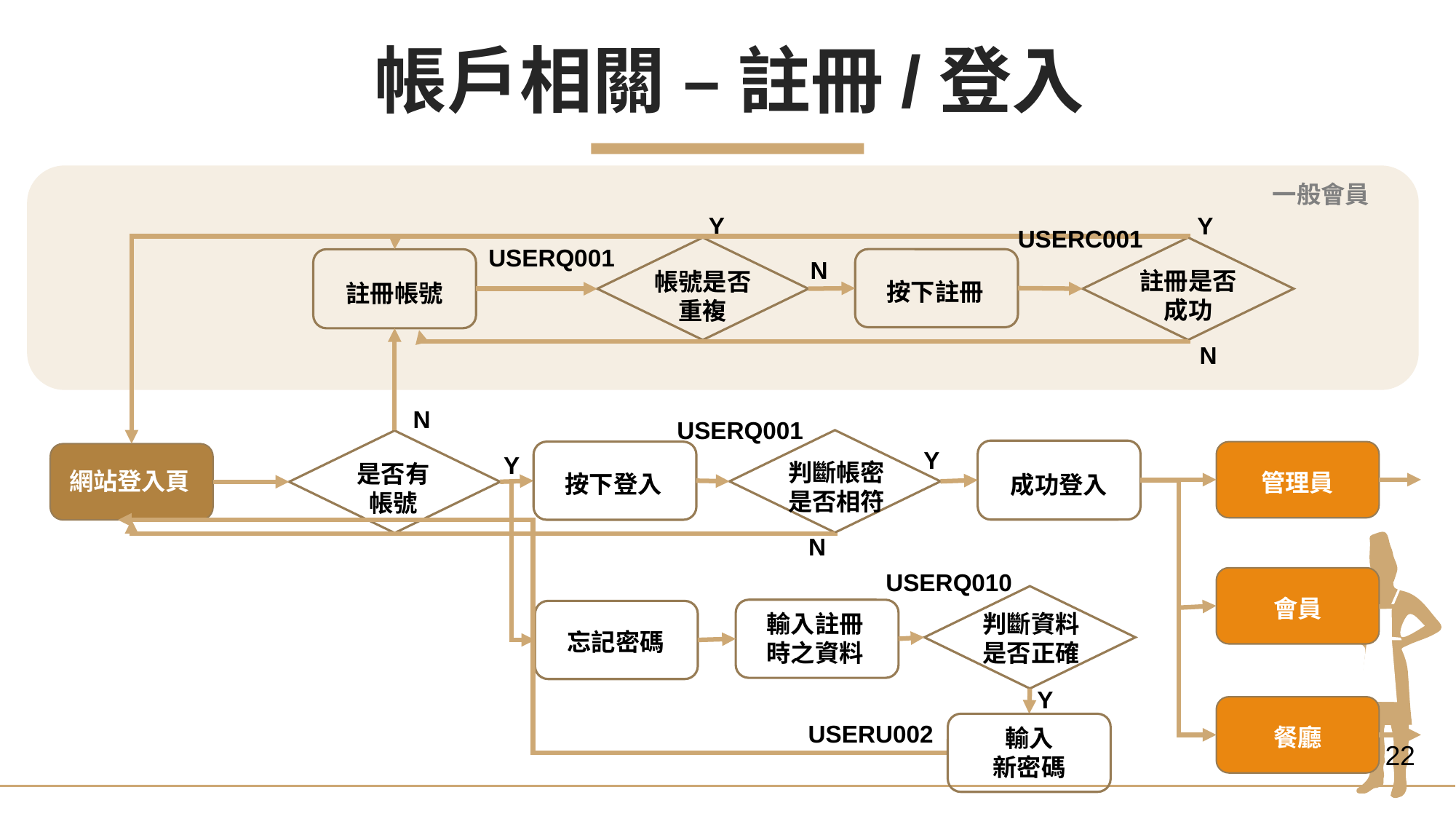

帳戶相關 – 註冊/登入

一般會員
Y
Y
USERC001
USERQ001

註冊是否
成功

帳號是否
重複

按下註冊

註冊帳號
N
N
N
USERQ001

判斷帳密
是否相符

是否有
帳號
Y

成功登入

管理員

按下登入

網站登入頁
Y
N
USERQ010

會員

判斷資料
是否正確

輸入註冊時之資料

忘記密碼
Y

餐廳
USERU002

輸入
新密碼
22